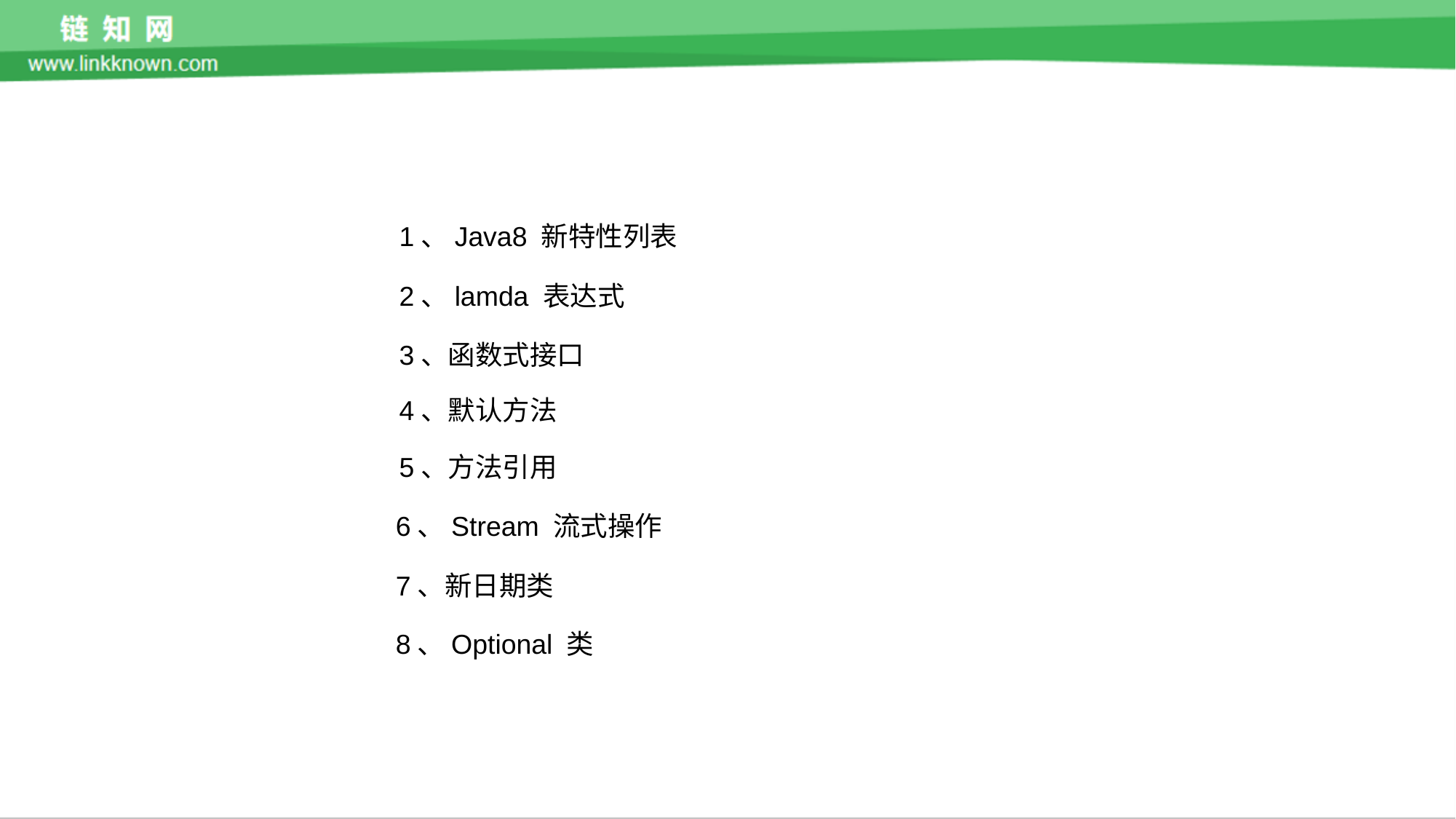

1、Java8 新特性列表
2、lamda 表达式
3、函数式接口
4、默认方法
5、方法引用
6、Stream 流式操作
7、新日期类
8、Optional 类